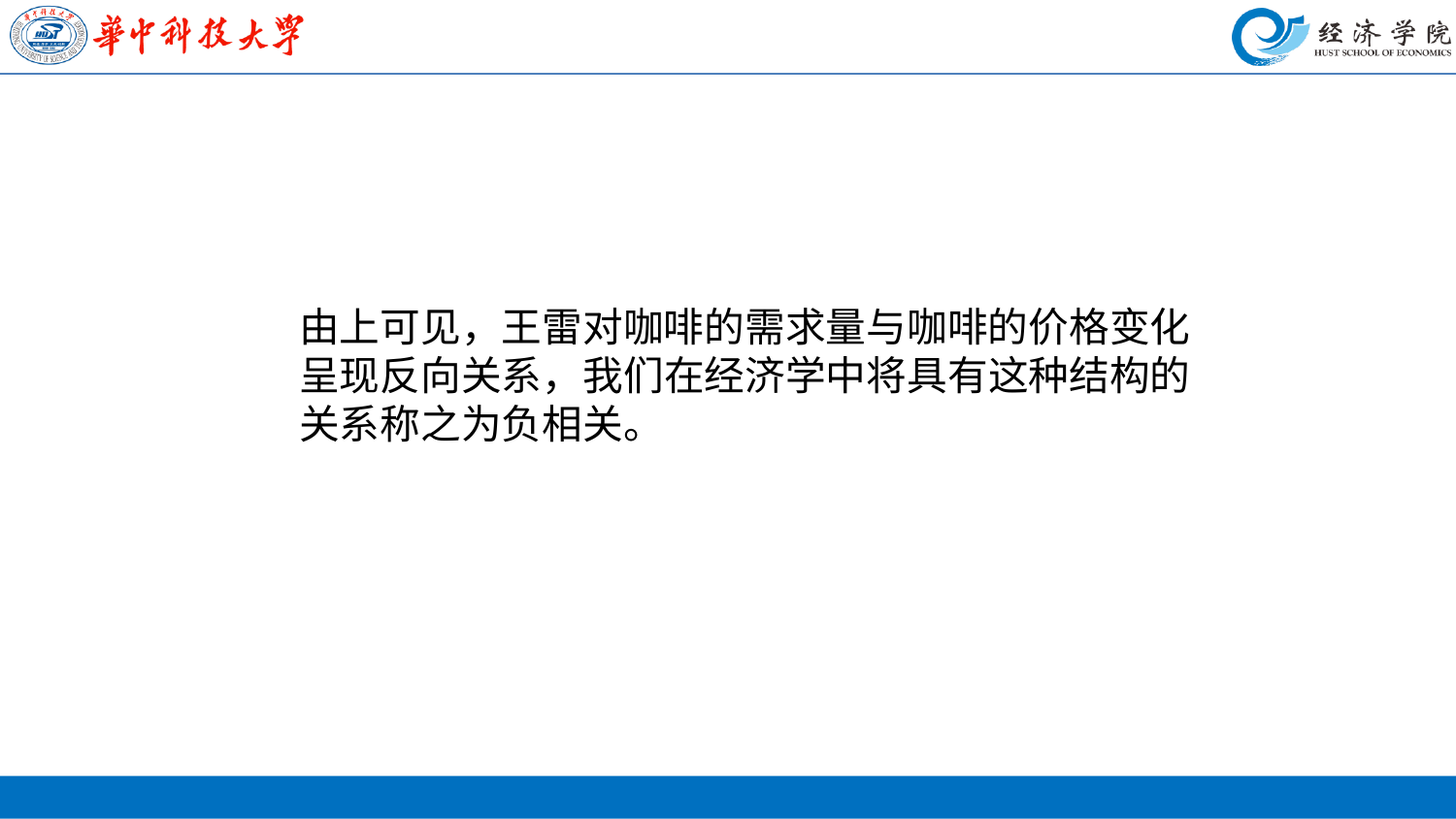

由上可见，王雷对咖啡的需求量与咖啡的价格变化呈现反向关系，我们在经济学中将具有这种结构的关系称之为负相关。